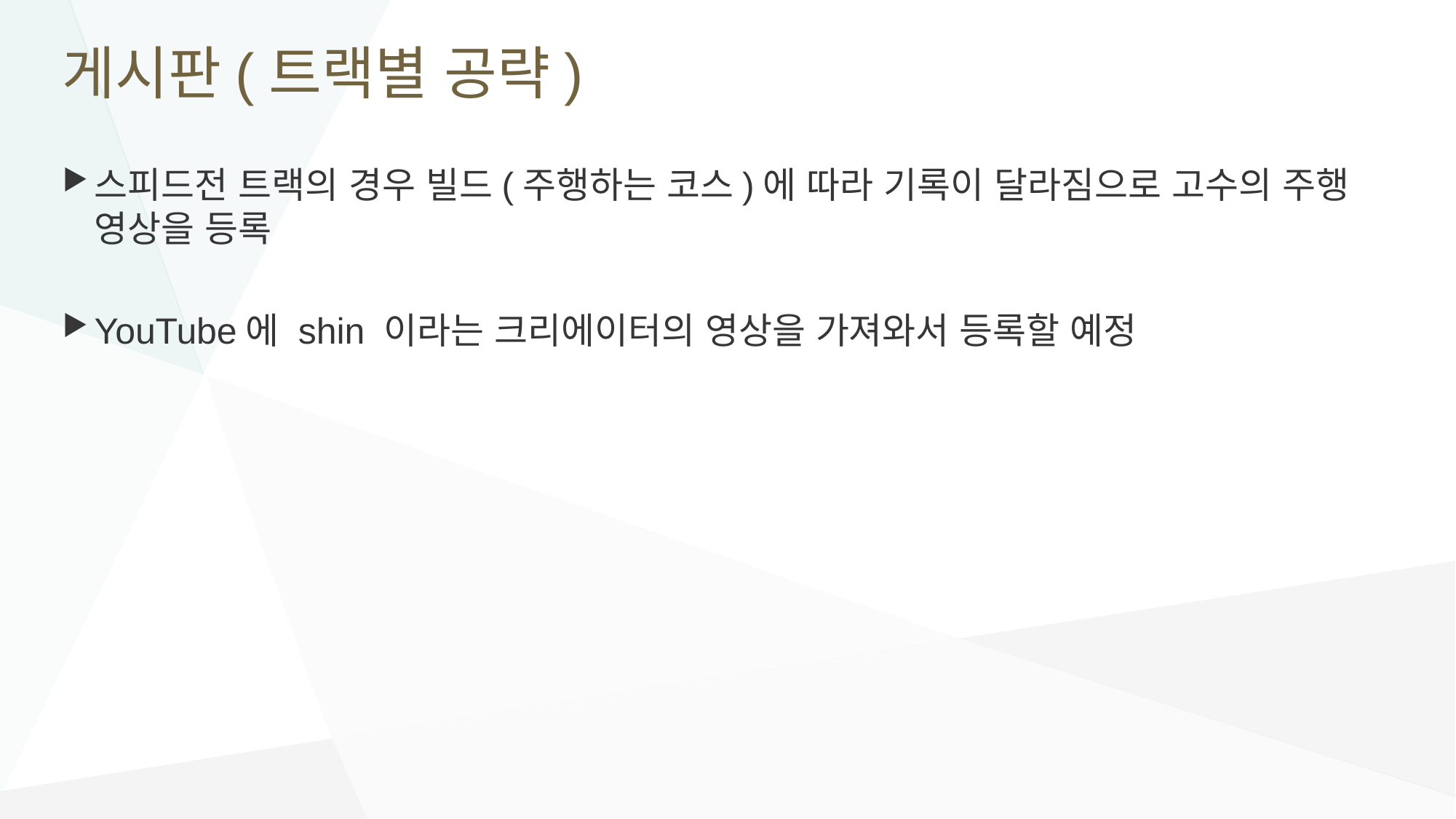

# 게시판(트랙별 공략)
스피드전 트랙의 경우 빌드(주행하는 코스)에 따라 기록이 달라짐으로 고수의 주행 영상을 등록

YouTube에 shin 이라는 크리에이터의 영상을 가져와서 등록할 예정